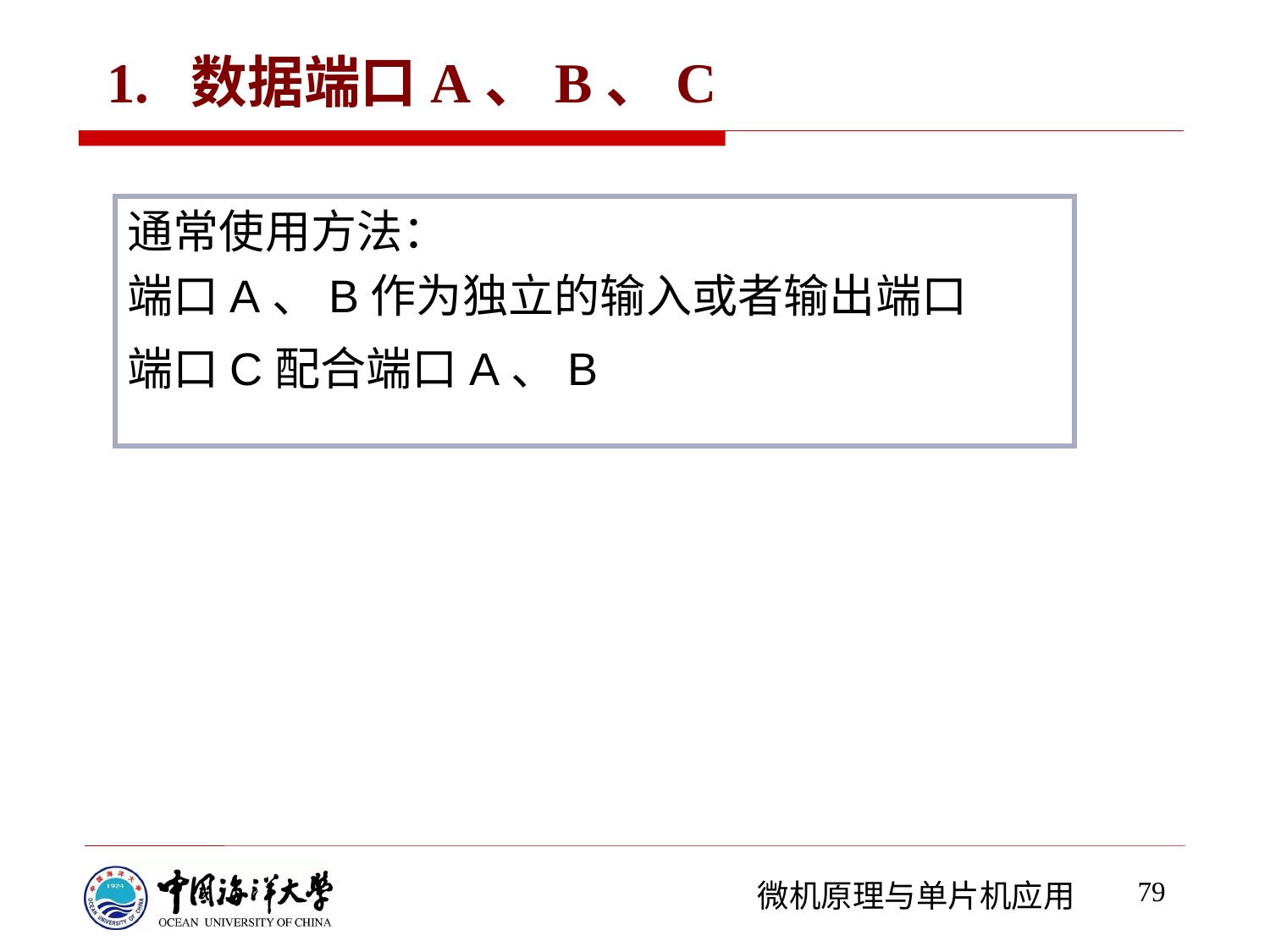

# 1.  数据端口A、B、C

通常使用方法：
端口A、B作为独立的输入或者输出端口
端口C配合端口A、B

79